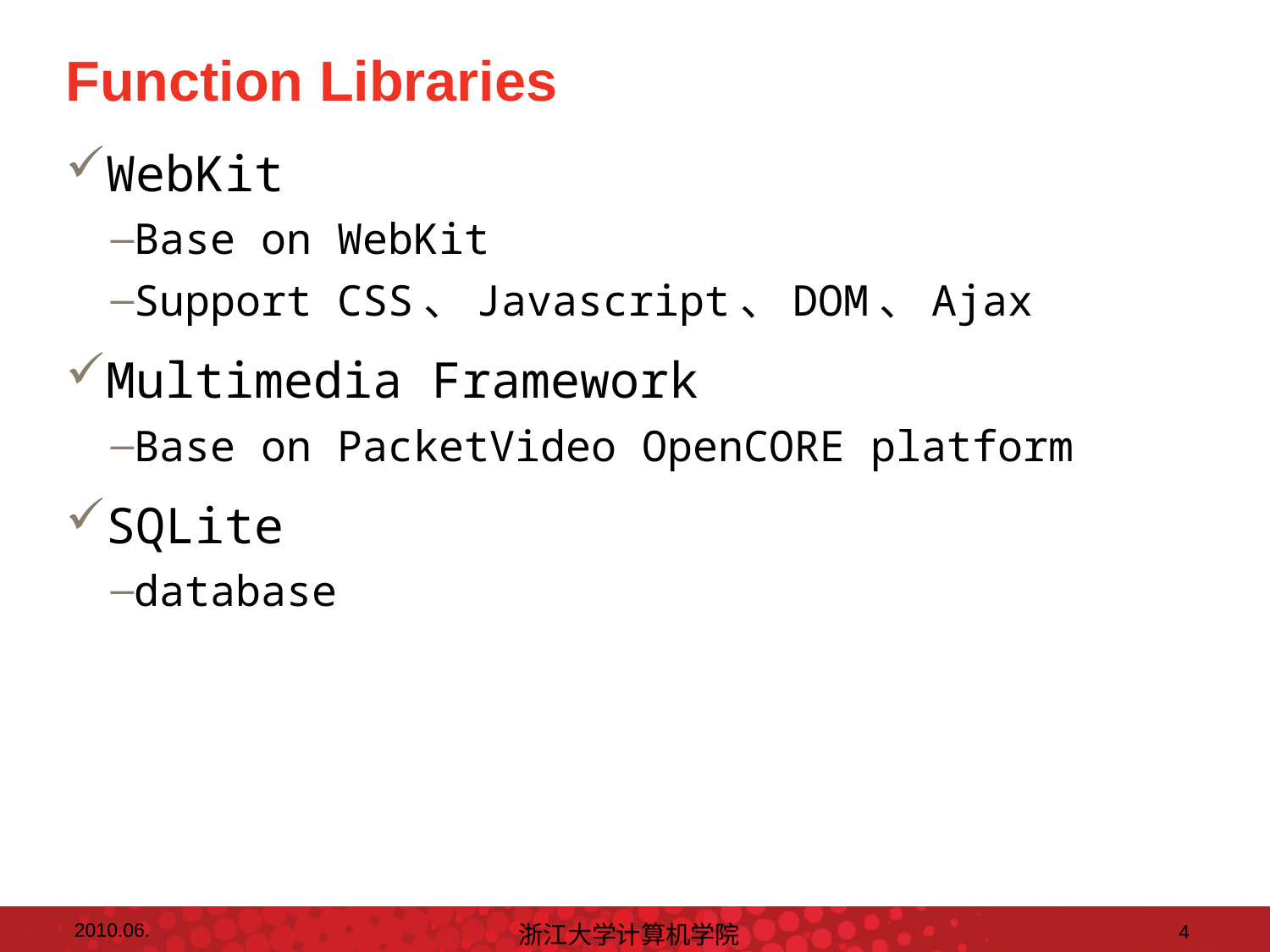

# Function Libraries
WebKit
Base on WebKit
Support CSS、Javascript、DOM、Ajax
Multimedia Framework
Base on PacketVideo OpenCORE platform
SQLite
database
2010.06.
浙江大学计算机学院
4